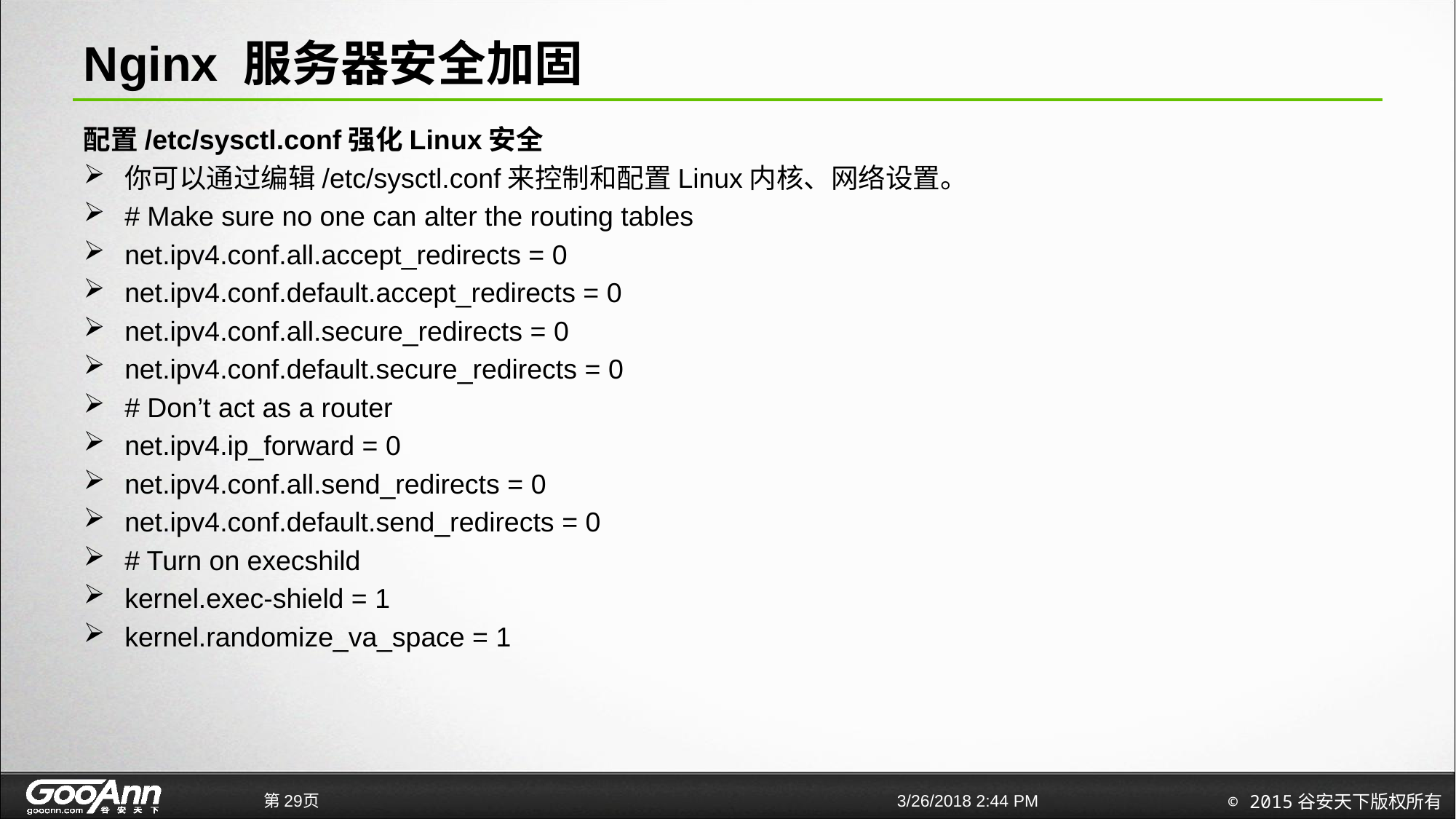

# Nginx 服务器安全加固
配置/etc/sysctl.conf强化Linux安全
你可以通过编辑/etc/sysctl.conf来控制和配置Linux内核、网络设置。
# Make sure no one can alter the routing tables
net.ipv4.conf.all.accept_redirects = 0
net.ipv4.conf.default.accept_redirects = 0
net.ipv4.conf.all.secure_redirects = 0
net.ipv4.conf.default.secure_redirects = 0
# Don’t act as a router
net.ipv4.ip_forward = 0
net.ipv4.conf.all.send_redirects = 0
net.ipv4.conf.default.send_redirects = 0
# Turn on execshild
kernel.exec-shield = 1
kernel.randomize_va_space = 1